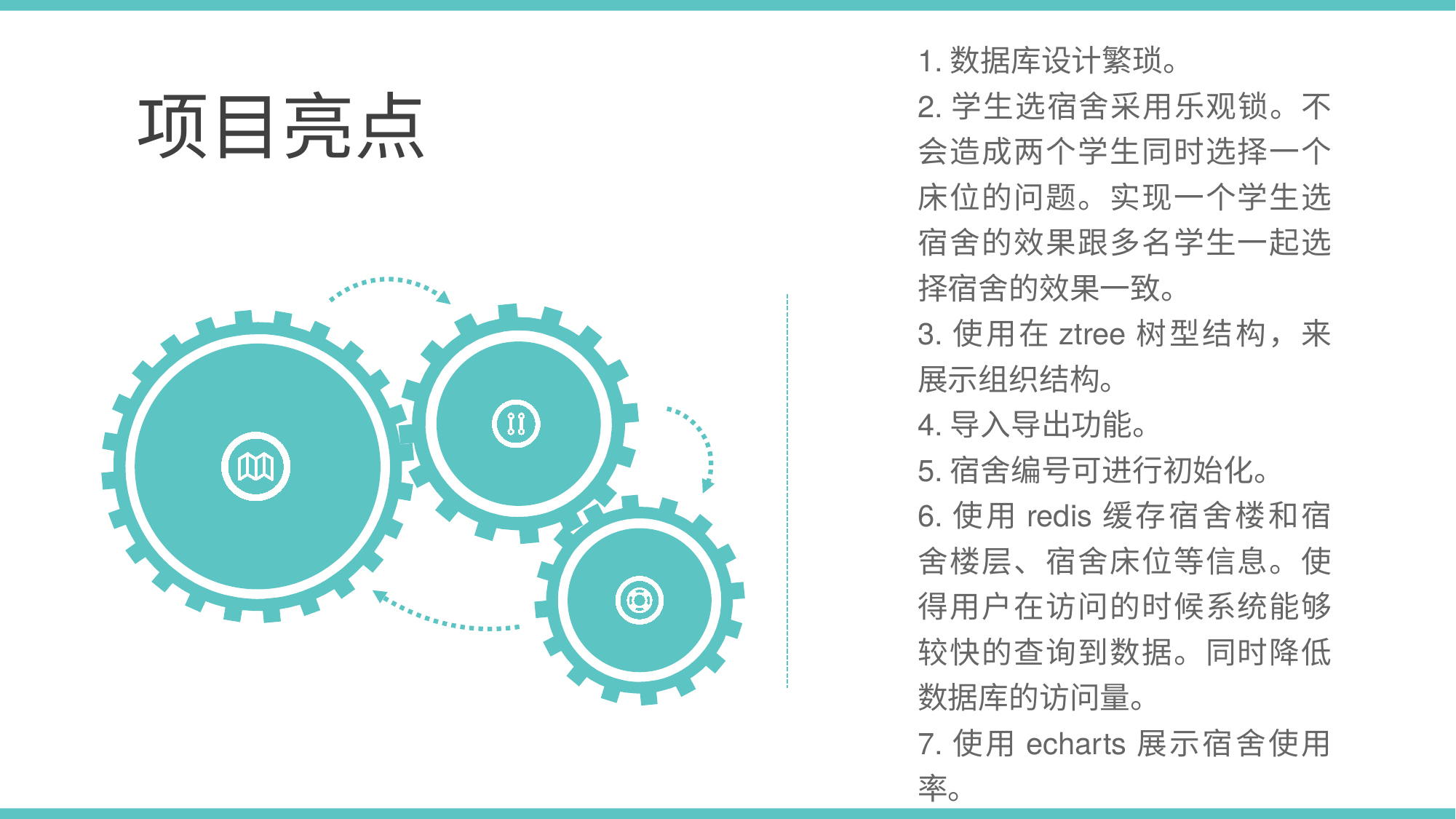

1.数据库设计繁琐。
2.学生选宿舍采用乐观锁。不会造成两个学生同时选择一个床位的问题。实现一个学生选宿舍的效果跟多名学生一起选择宿舍的效果一致。
3.使用在ztree树型结构，来展示组织结构。
4.导入导出功能。
5.宿舍编号可进行初始化。
6.使用redis缓存宿舍楼和宿舍楼层、宿舍床位等信息。使得用户在访问的时候系统能够较快的查询到数据。同时降低数据库的访问量。
7.使用echarts展示宿舍使用率。
项目亮点